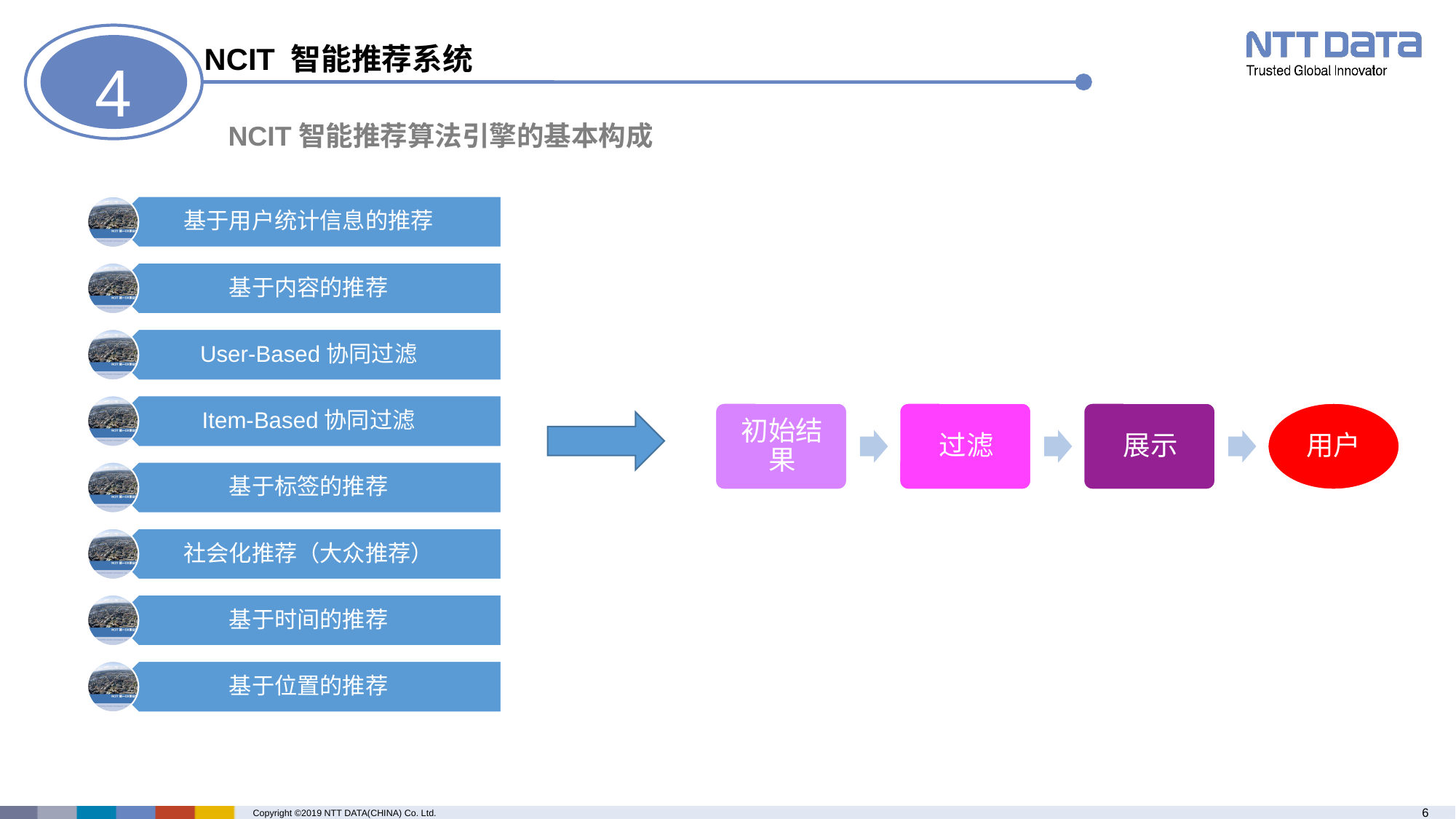

NCIT 智能推荐系统
4
NCIT智能推荐算法引擎的基本构成
基于用户统计信息的推荐
基于内容的推荐
User-Based协同过滤
Item-Based协同过滤
基于标签的推荐
社会化推荐（大众推荐）
基于时间的推荐
基于位置的推荐
初始结果

过滤

展示

用户